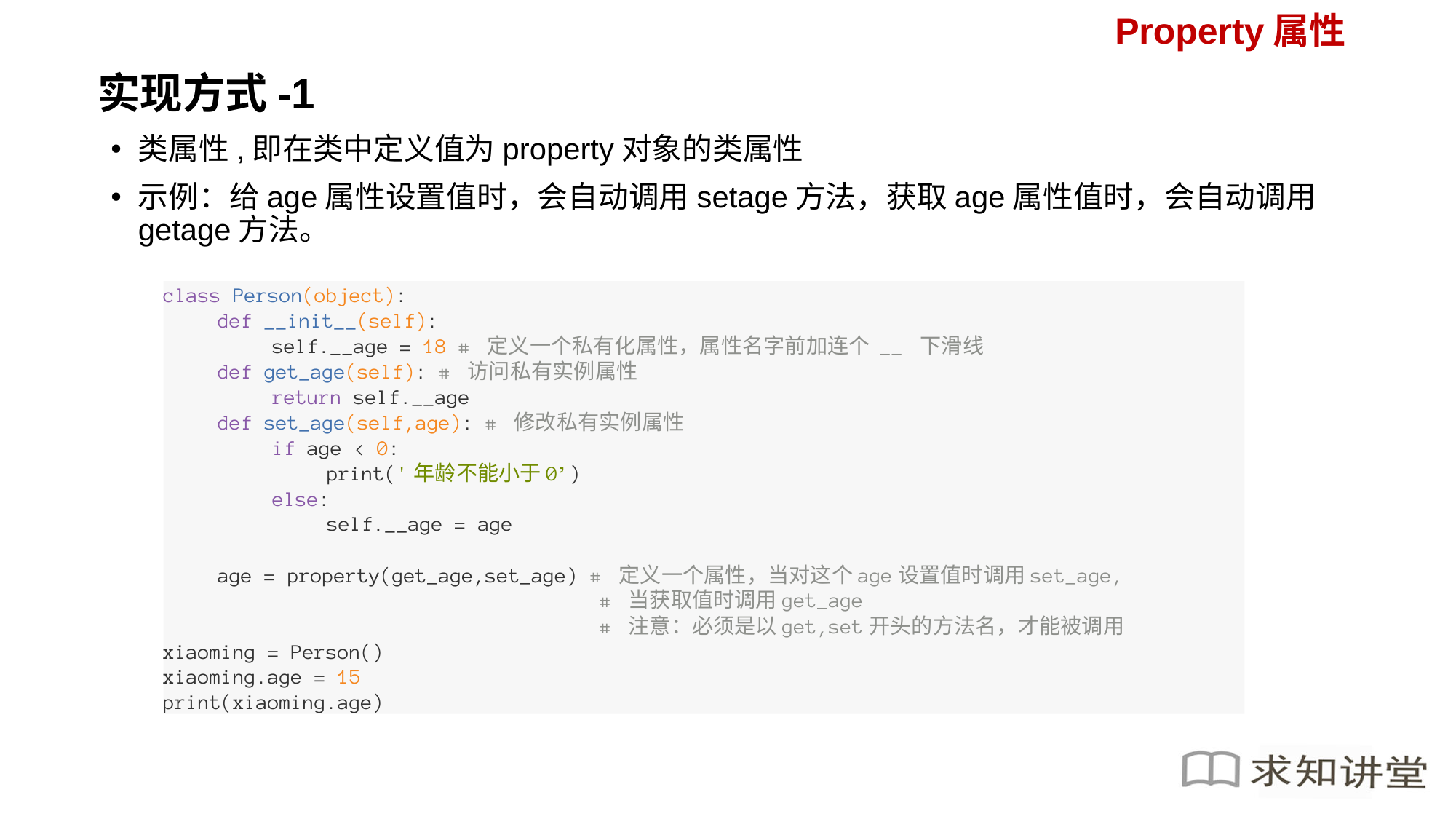

Property属性
# 实现方式-1
类属性,即在类中定义值为property对象的类属性
示例：给age属性设置值时，会自动调用setage方法，获取age属性值时，会自动调用getage方法。

class Person(object):
def __init__(self):
self.__age = 18 # 定义一个私有化属性，属性名字前加连个 __ 下滑线
def get_age(self): # 访问私有实例属性
return self.__age
def set_age(self,age): # 修改私有实例属性
if age < 0:
print('年龄不能小于0’)
else:
self.__age = age

age = property(get_age,set_age) # 定义一个属性，当对这个age设置值时调用set_age,
# 当获取值时调用get_age
# 注意：必须是以get,set开头的方法名，才能被调用
xiaoming = Person()
xiaoming.age = 15
print(xiaoming.age)